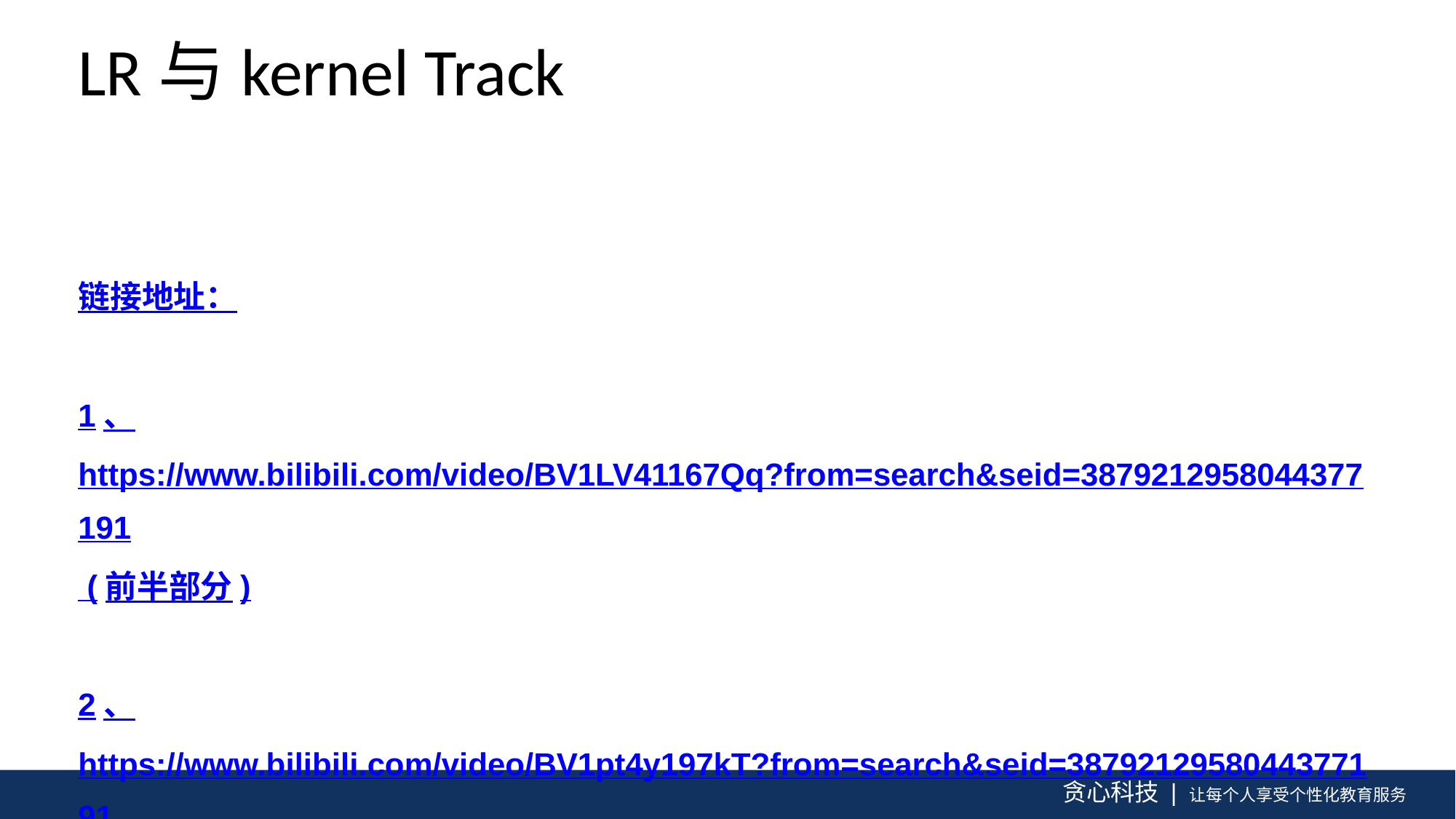

# LR与kernel Track

链接地址：

1、https://www.bilibili.com/video/BV1LV41167Qq?from=search&seid=3879212958044377191 (前半部分)

2、https://www.bilibili.com/video/BV1pt4y197kT?from=search&seid=3879212958044377191  (后半部分)